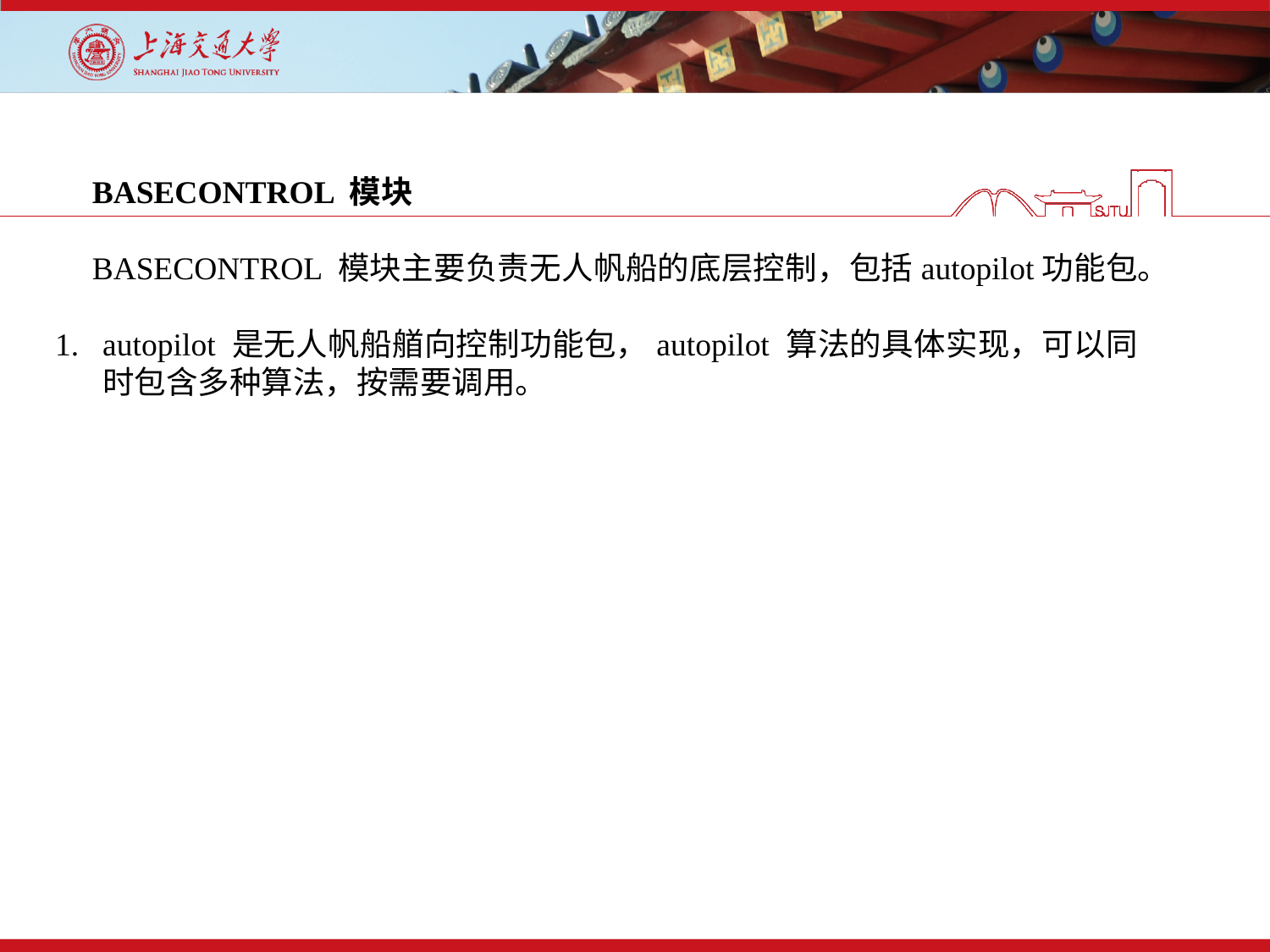

BASECONTROL 模块

BASECONTROL 模块主要负责无人帆船的底层控制，包括autopilot功能包。

autopilot 是无人帆船艏向控制功能包，autopilot 算法的具体实现，可以同时包含多种算法，按需要调用。